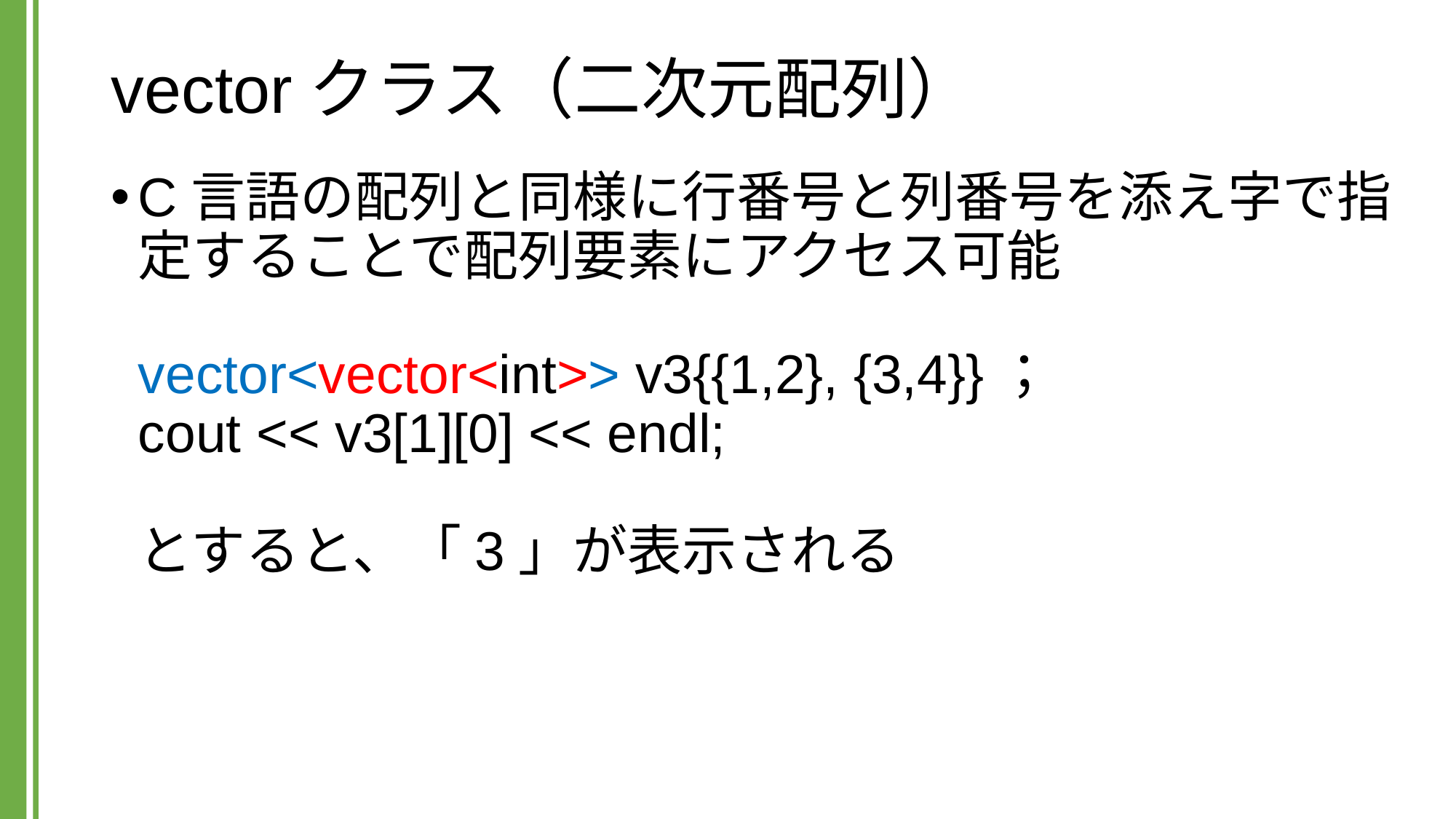

# vectorクラス（二次元配列）
C言語の配列と同様に行番号と列番号を添え字で指定することで配列要素にアクセス可能
vector<vector<int>> v3{{1,2}, {3,4}}；
cout << v3[1][0] << endl;
とすると、「3」が表示される